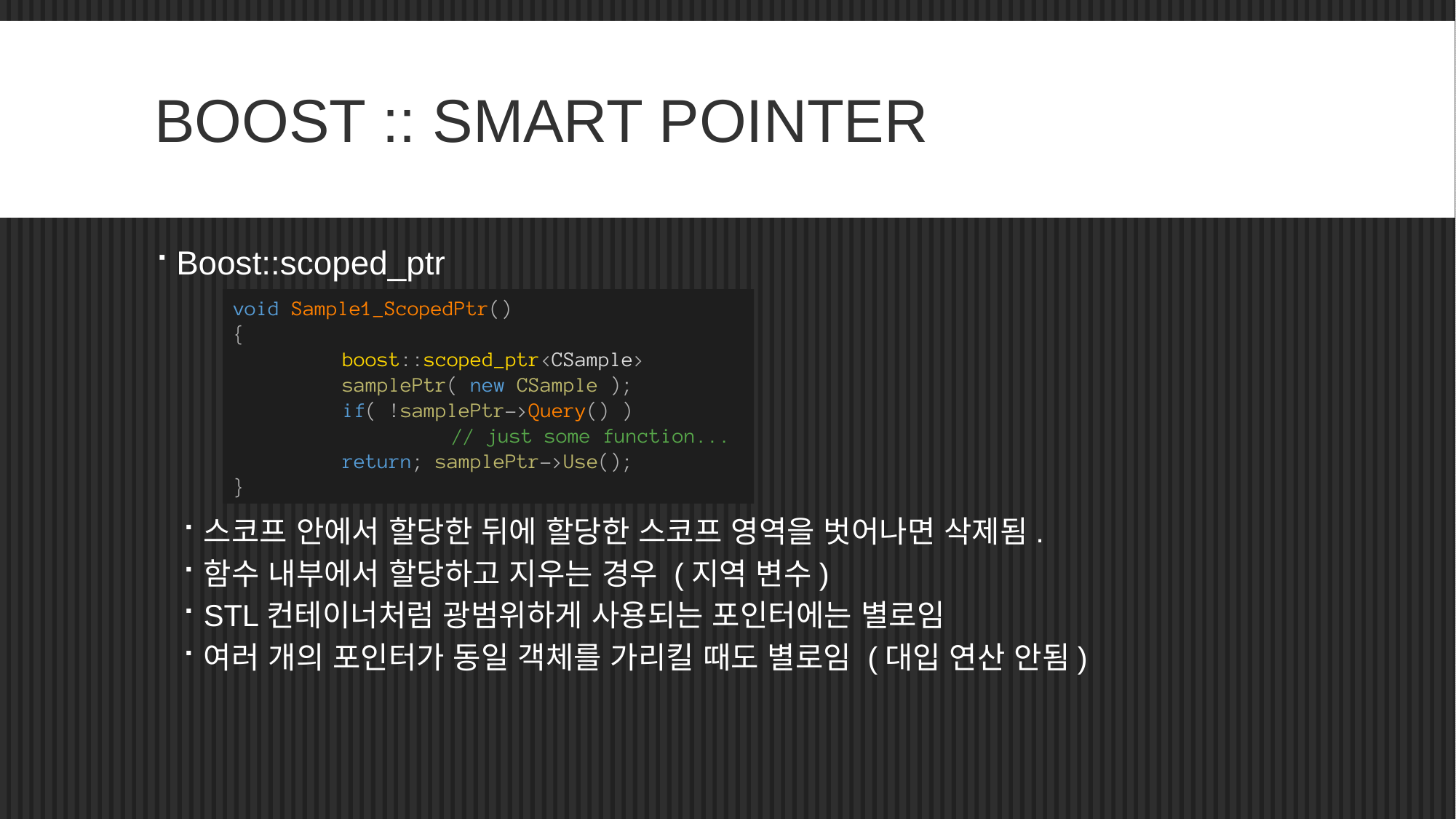

# BOOST :: SMART POINTER
Boost::scoped_ptr

스코프 안에서 할당한 뒤에 할당한 스코프 영역을 벗어나면 삭제됨.
함수 내부에서 할당하고 지우는 경우 (지역 변수)
STL컨테이너처럼 광범위하게 사용되는 포인터에는 별로임
여러 개의 포인터가 동일 객체를 가리킬 때도 별로임 (대입 연산 안됨)

void Sample1_ScopedPtr()
{
	boost::scoped_ptr<CSample>
	samplePtr( new CSample );
	if( !samplePtr->Query() )
		// just some function...
	return; samplePtr->Use();
}